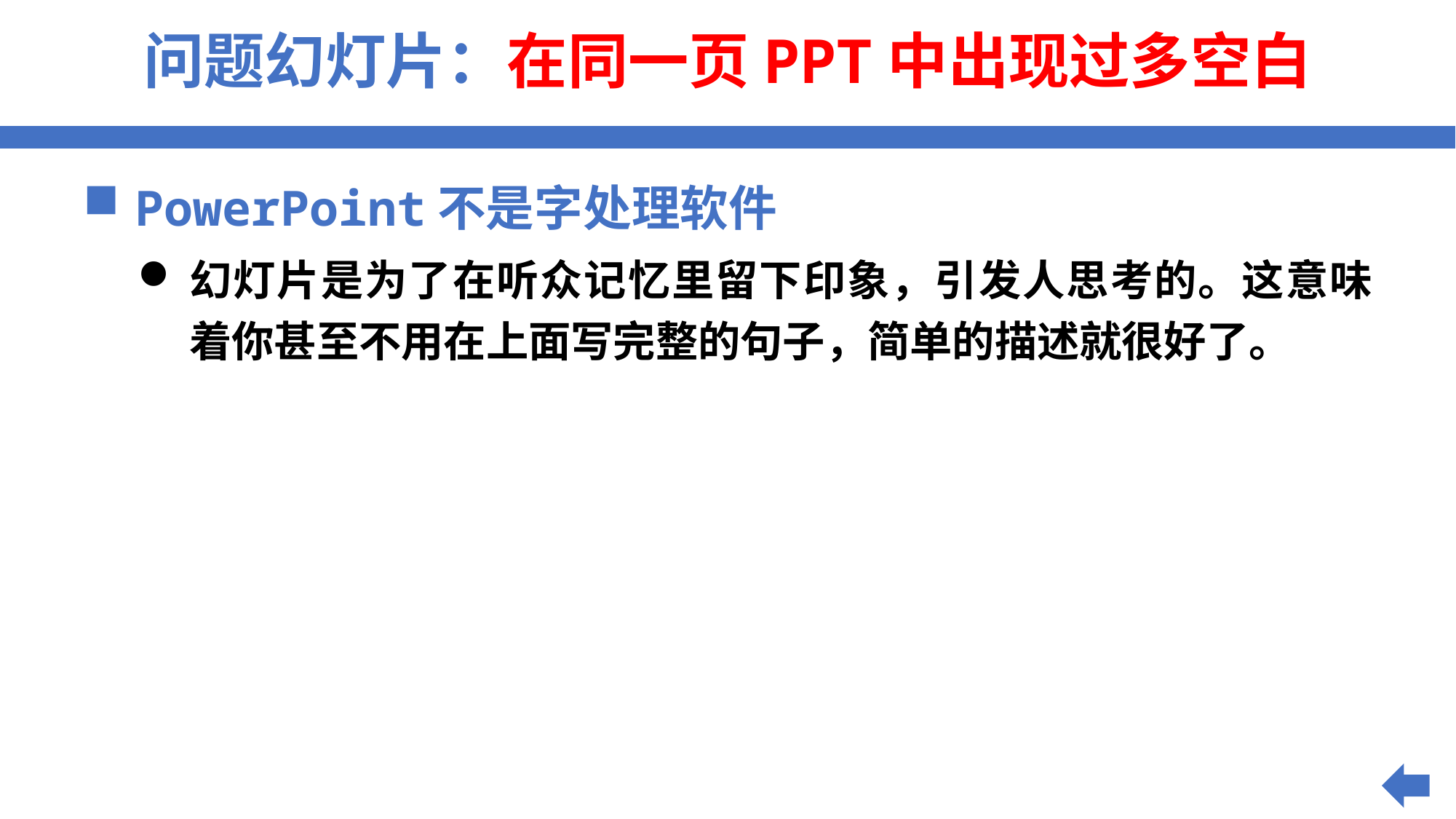

# 问题幻灯片：在同一页PPT中出现过多空白

PowerPoint不是字处理软件
幻灯片是为了在听众记忆里留下印象，引发人思考的。这意味着你甚至不用在上面写完整的句子，简单的描述就很好了。